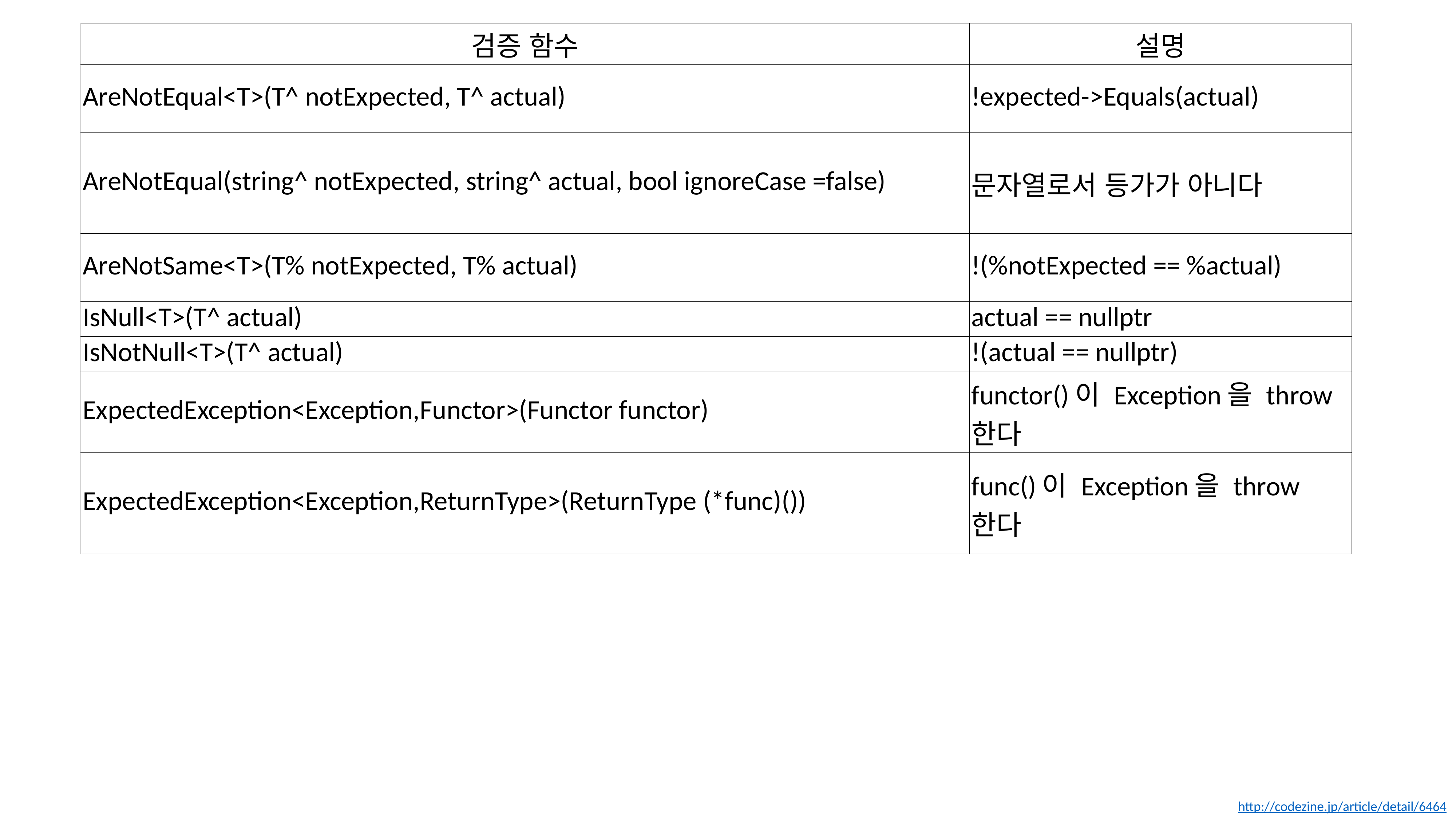

| 검증 함수 | 설명 |
| --- | --- |
| AreNotEqual<T>(T^ notExpected, T^ actual) | !expected->Equals(actual) |
| AreNotEqual(string^ notExpected, string^ actual, bool ignoreCase =false) | 문자열로서 등가가 아니다 |
| AreNotSame<T>(T% notExpected, T% actual) | !(%notExpected == %actual) |
| IsNull<T>(T^ actual) | actual == nullptr |
| IsNotNull<T>(T^ actual) | !(actual == nullptr) |
| ExpectedException<Exception,Functor>(Functor functor) | functor()이 Exception을 throw 한다 |
| ExpectedException<Exception,ReturnType>(ReturnType (\*func)()) | func()이 Exception을 throw 한다 |
http://codezine.jp/article/detail/6464